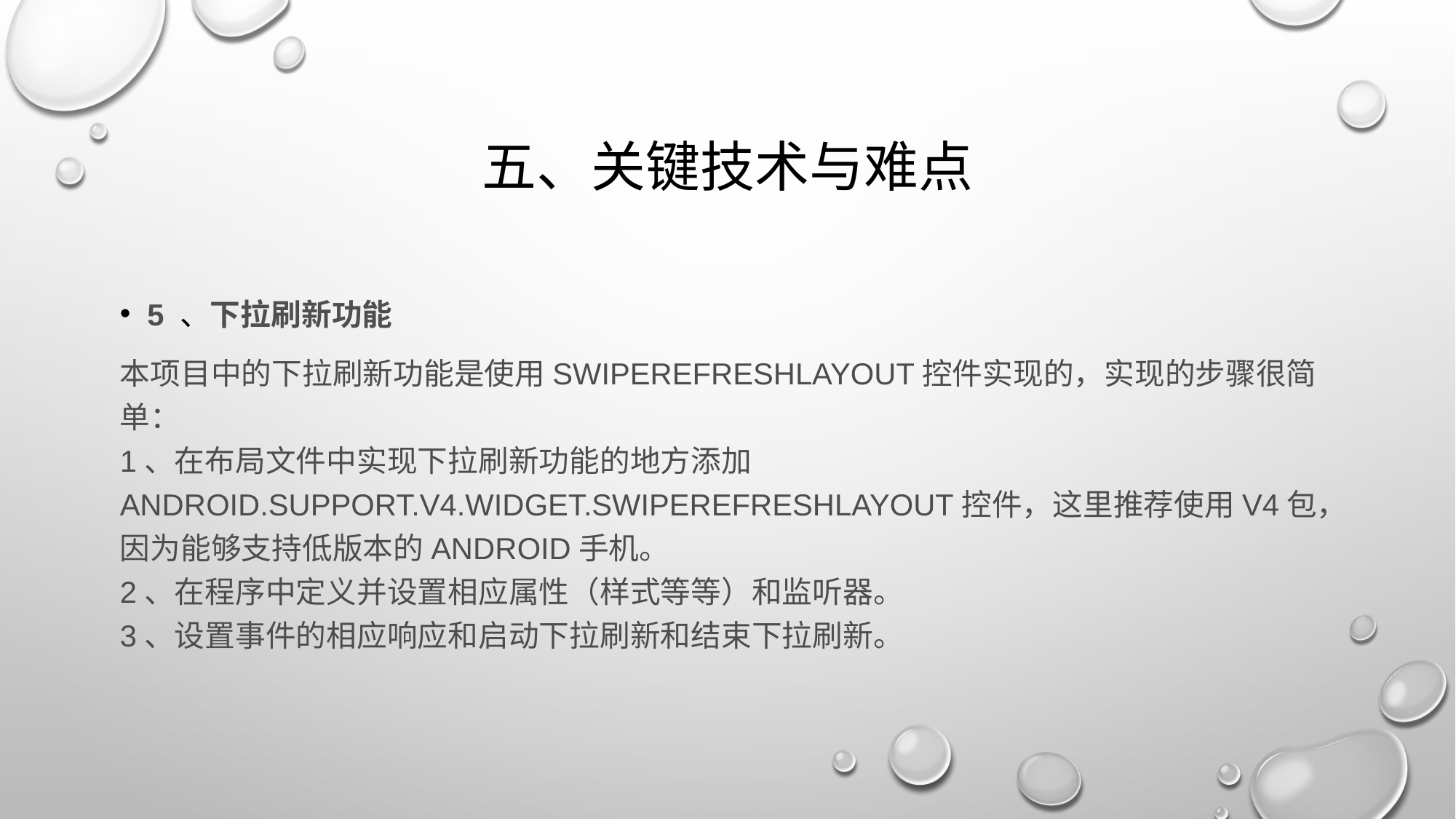

# 五、关键技术与难点
5 、下拉刷新功能
本项目中的下拉刷新功能是使用SwipeRefreshLayout控件实现的，实现的步骤很简单：
1、在布局文件中实现下拉刷新功能的地方添加android.support.v4.widget.SwipeRefreshLayout控件，这里推荐使用v4包，因为能够支持低版本的Android手机。
2、在程序中定义并设置相应属性（样式等等）和监听器。
3、设置事件的相应响应和启动下拉刷新和结束下拉刷新。